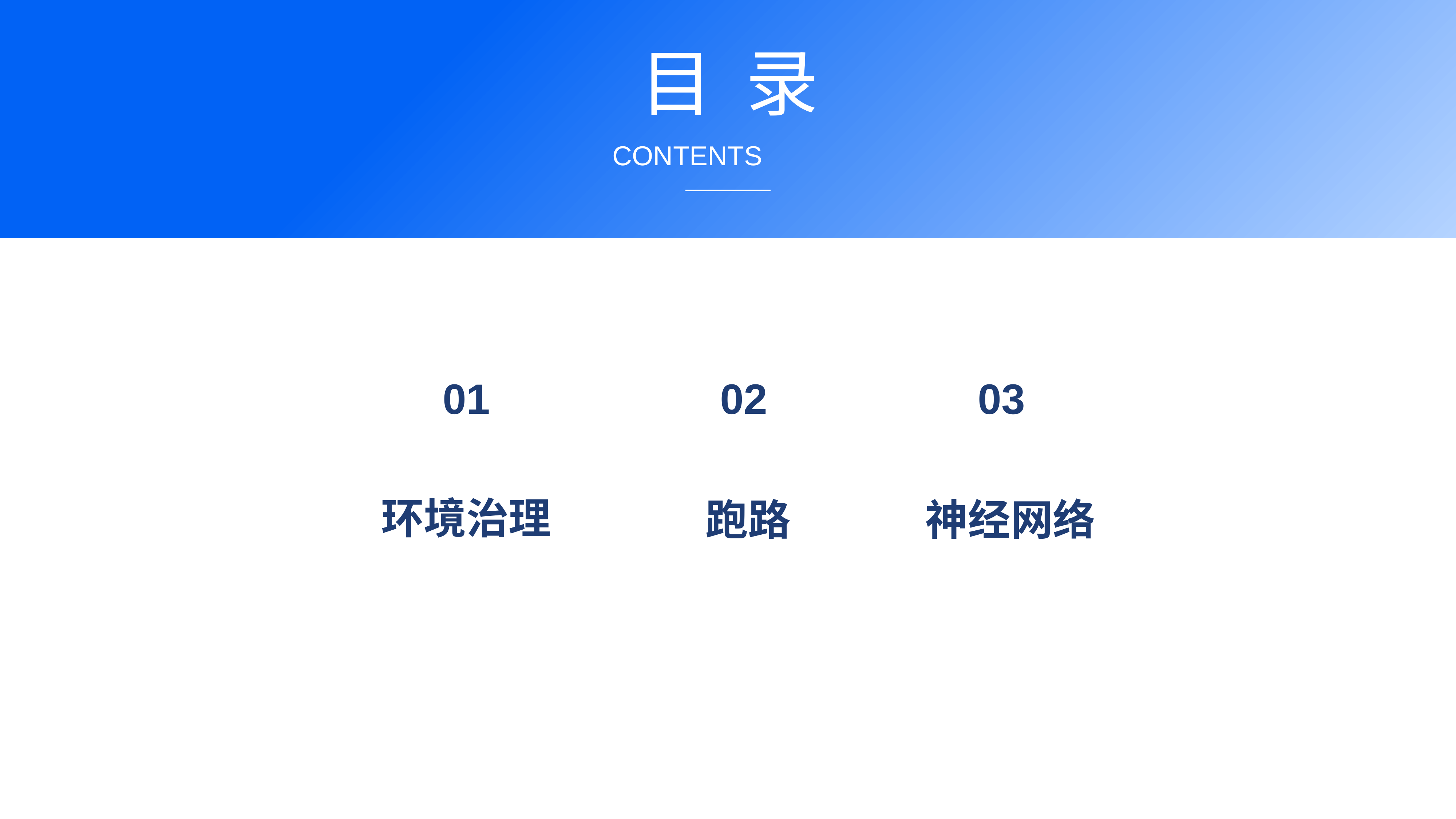

目  录
CONTENTS
01
02
03
环境治理
跑路
神经网络